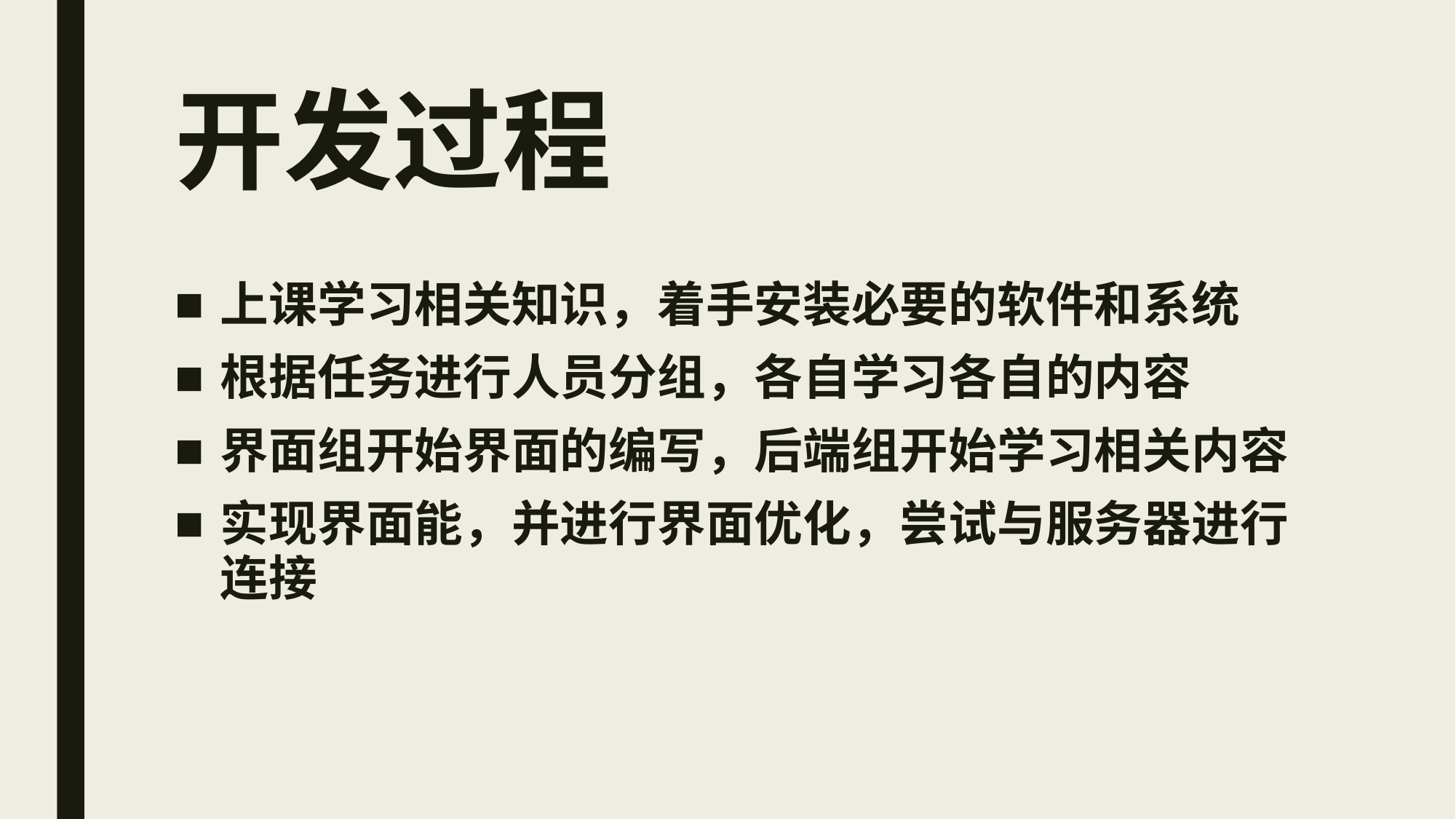

# 开发过程
上课学习相关知识，着手安装必要的软件和系统
根据任务进行人员分组，各自学习各自的内容
界面组开始界面的编写，后端组开始学习相关内容
实现界面能，并进行界面优化，尝试与服务器进行连接